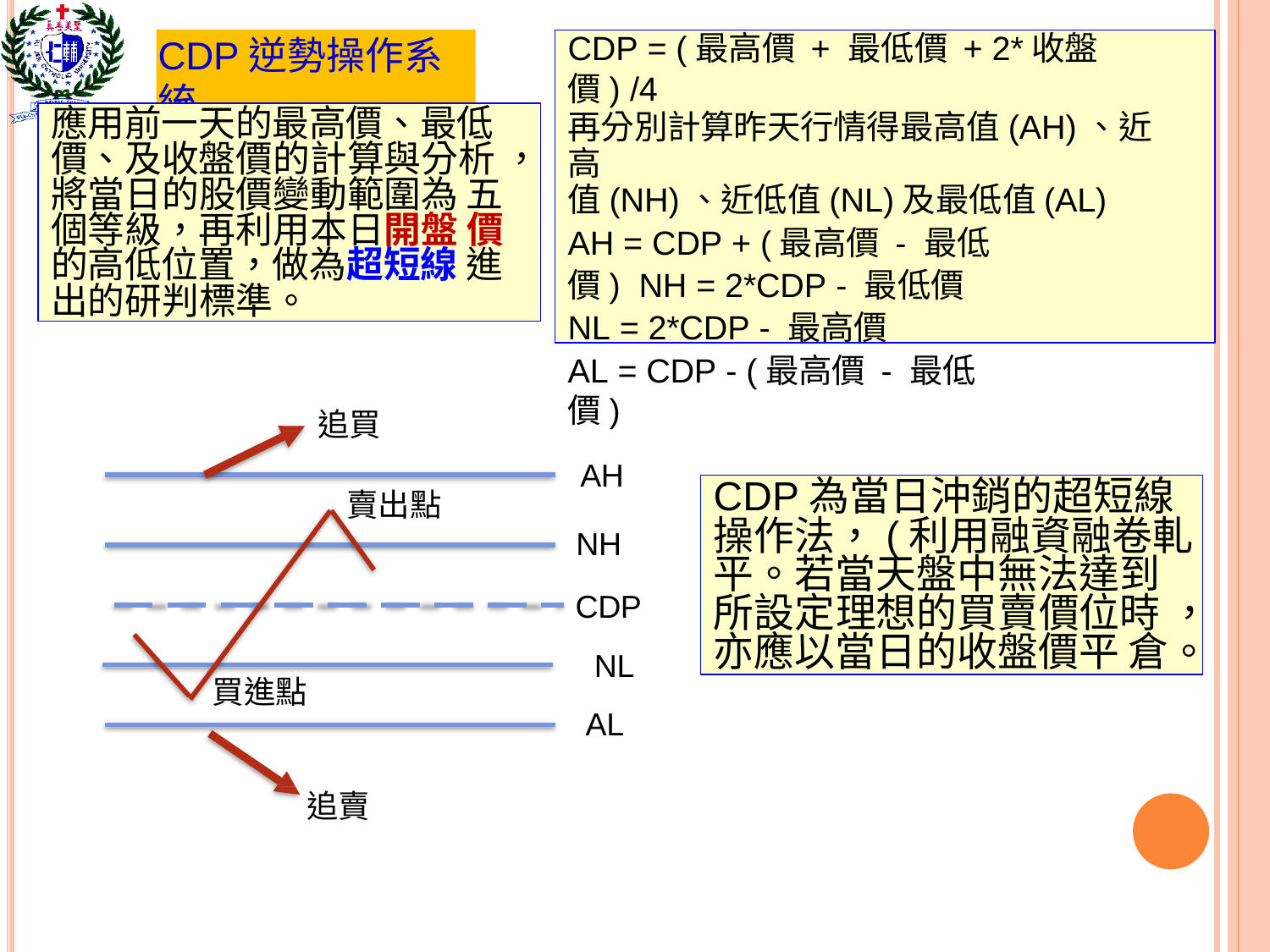

CDP = (最高價 + 最低價 + 2*收盤價) /4
再分別計算昨天行情得最高值(AH)、近高
值(NH)、近低值(NL)及最低值(AL)
AH = CDP + (最高價 - 最低價)  NH = 2*CDP - 最低價
NL = 2*CDP - 最高價
AL = CDP - (最高價 - 最低價)
# CDP逆勢操作系統

應用前一天的最高價、最低 價、及收盤價的計算與分析 ，將當日的股價變動範圍為 五 個等級，再利用本日開盤 價 的高低位置，做為超短線 進 出的研判標準。

追買

AH

CDP為當日沖銷的超短線 操作法，(利用融資融卷軋 平。若當天盤中無法達到 所設定理想的買賣價位時 ，亦應以當日的收盤價平 倉。

賣出點

NH
CDP  NL  AL

買進點

追賣